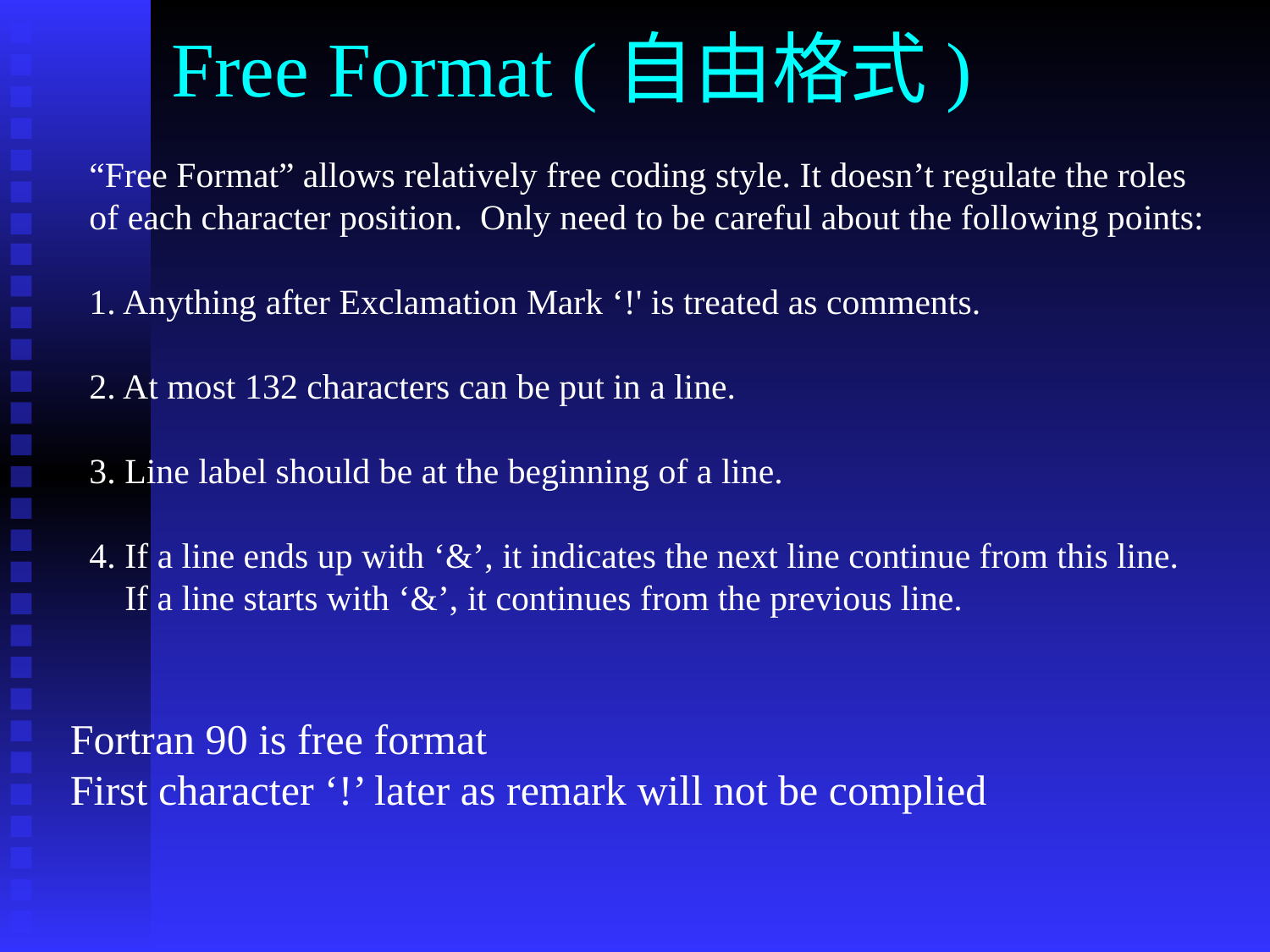

Free Format (自由格式)
“Free Format” allows relatively free coding style. It doesn’t regulate the roles of each character position.  Only need to be careful about the following points:

1. Anything after Exclamation Mark ‘!' is treated as comments.

2. At most 132 characters can be put in a line.

3. Line label should be at the beginning of a line.

4. If a line ends up with ‘&’, it indicates the next line continue from this line.
    If a line starts with ‘&’, it continues from the previous line.

Fortran 90 is free format
First character ‘!’ later as remark will not be complied